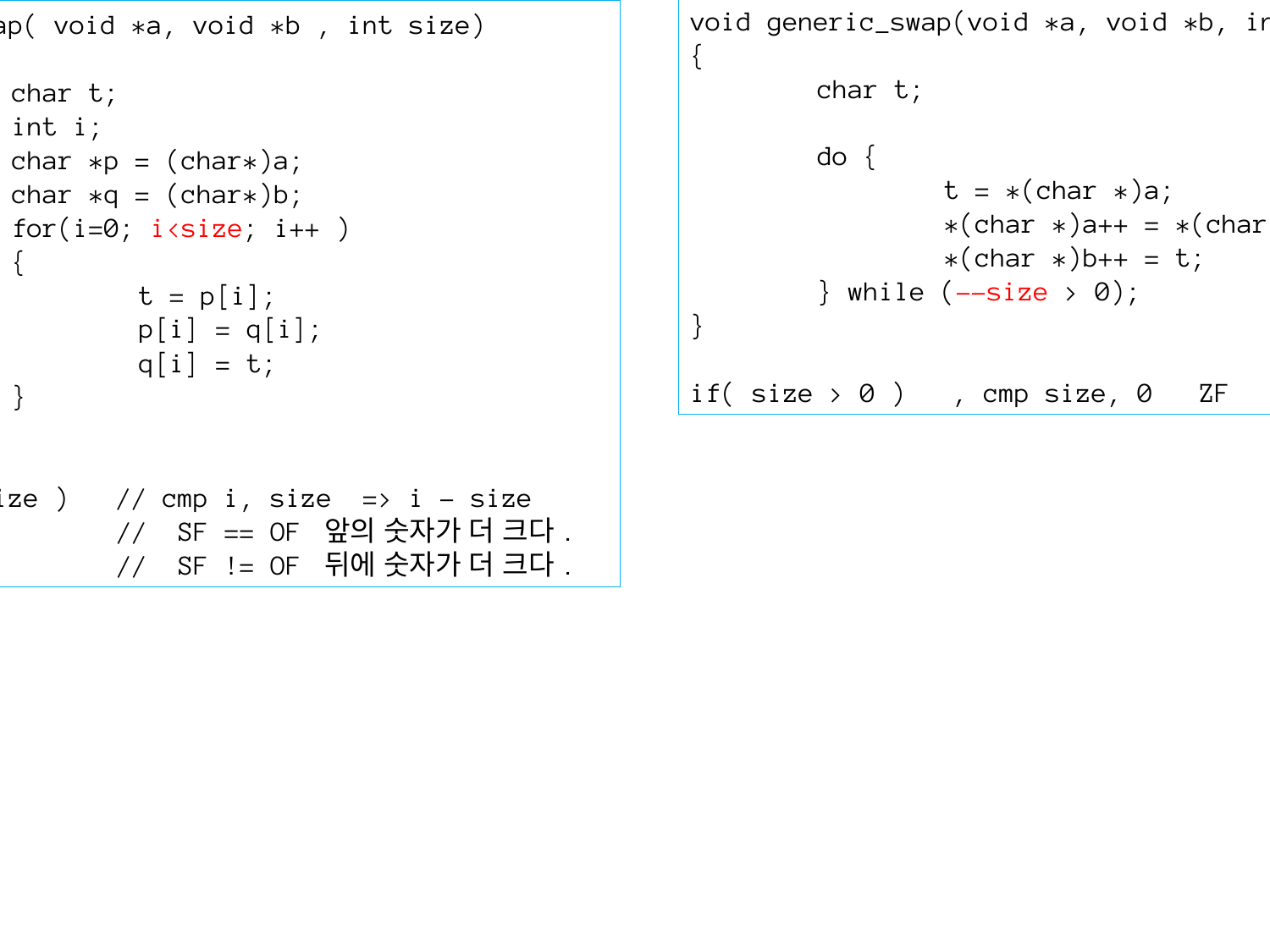

void generic_swap(void *a, void *b, int size)
{
	char t;

	do {
		t = *(char *)a;
		*(char *)a++ = *(char *)b;
		*(char *)b++ = t;
	} while (--size > 0);
}

if( size > 0 )   , cmp size, 0   ZF
void swap( void *a, void *b , int size)
{
	char t;
	int i;
	char *p = (char*)a;
	char *q = (char*)b;
	for(i=0; i<size; i++ )
	{
		t = p[i];
		p[i] = q[i];
		q[i] = t;
	}
}

if( i<size )   // cmp i, size  => i - size
               //  SF == OF 앞의 숫자가 더 크다.
               //  SF != OF 뒤에 숫자가 더 크다.